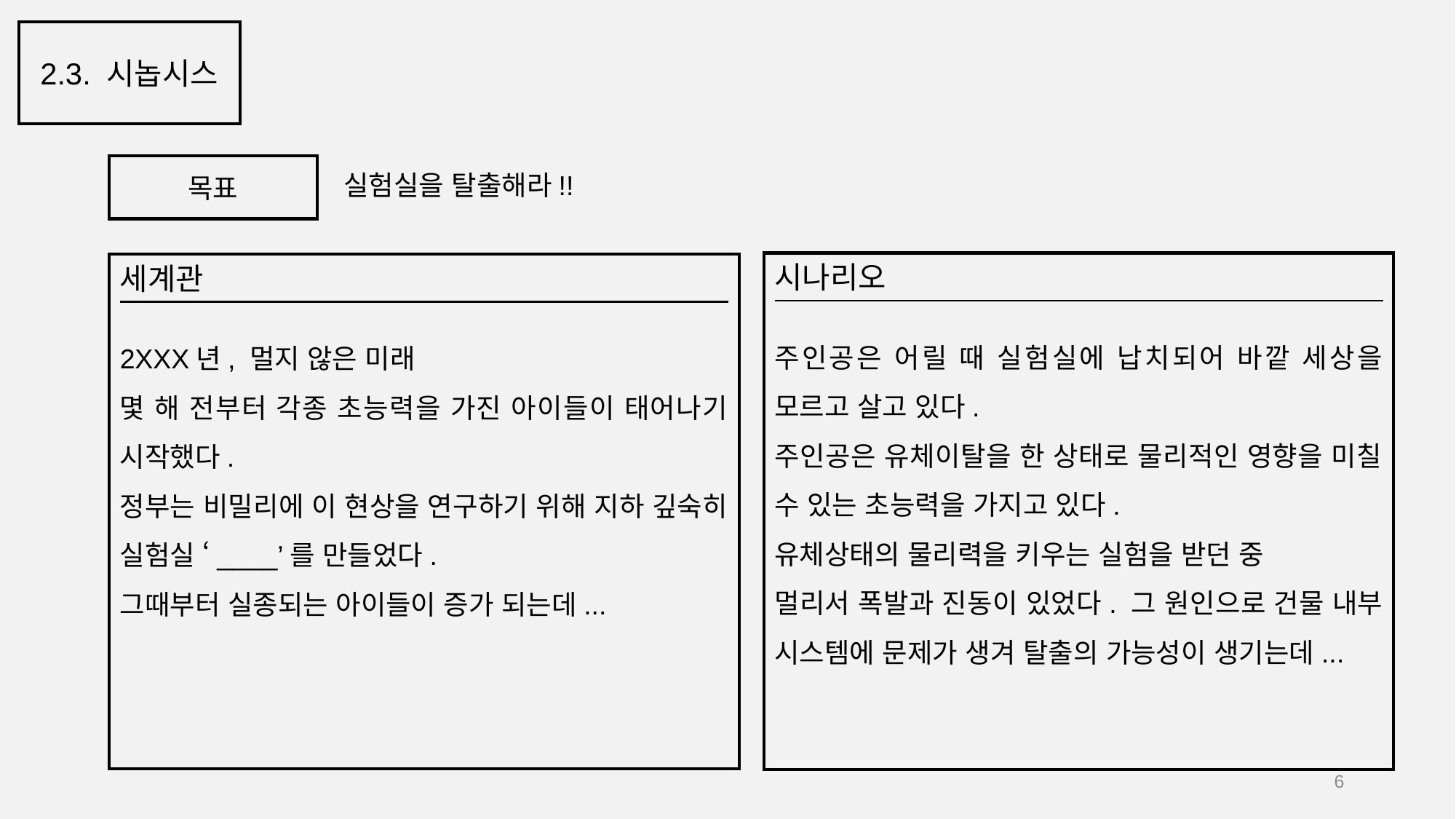

2.3. 시놉시스
목표
실험실을 탈출해라!!

시나리오

주인공은 어릴 때 실험실에 납치되어 바깥 세상을 모르고 살고 있다.
주인공은 유체이탈을 한 상태로 물리적인 영향을 미칠 수 있는 초능력을 가지고 있다.
유체상태의 물리력을 키우는 실험을 받던 중
멀리서 폭발과 진동이 있었다. 그 원인으로 건물 내부 시스템에 문제가 생겨 탈출의 가능성이 생기는데...

세계관

2XXX년, 멀지 않은 미래
몇 해 전부터 각종 초능력을 가진 아이들이 태어나기 시작했다.
정부는 비밀리에 이 현상을 연구하기 위해 지하 깊숙히 실험실 ‘____’를 만들었다.
그때부터 실종되는 아이들이 증가 되는데...

6